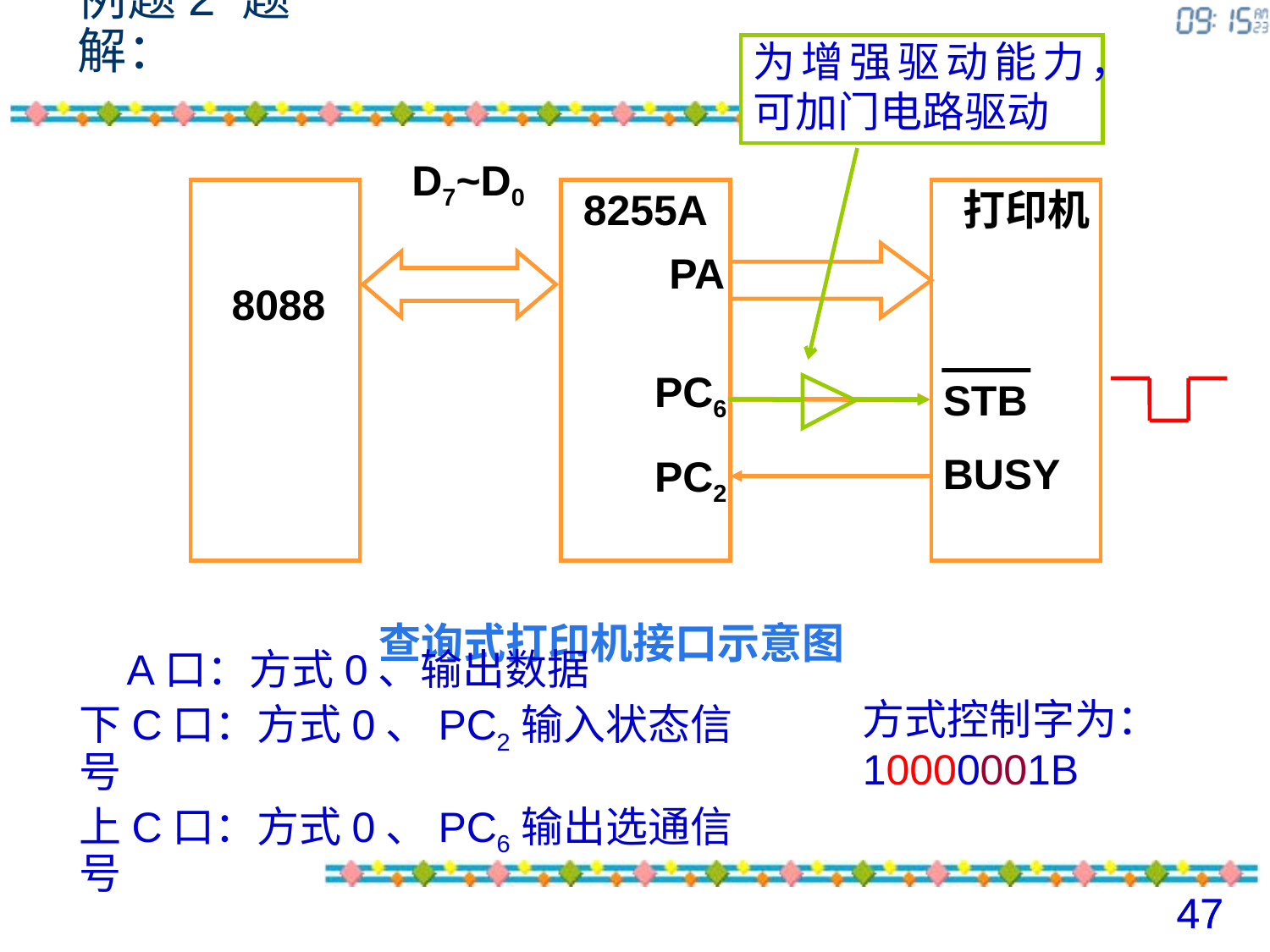

例题2 题解：
为增强驱动能力，
可加门电路驱动
D7~D0

8255A

打印机
PA

8088
PC6
STB

PC2
BUSY

查询式打印机接口示意图
    A口：方式0、输出数据
下C口：方式0、PC2输入状态信号
上C口：方式0、PC6输出选通信号
方式控制字为：
10000001B